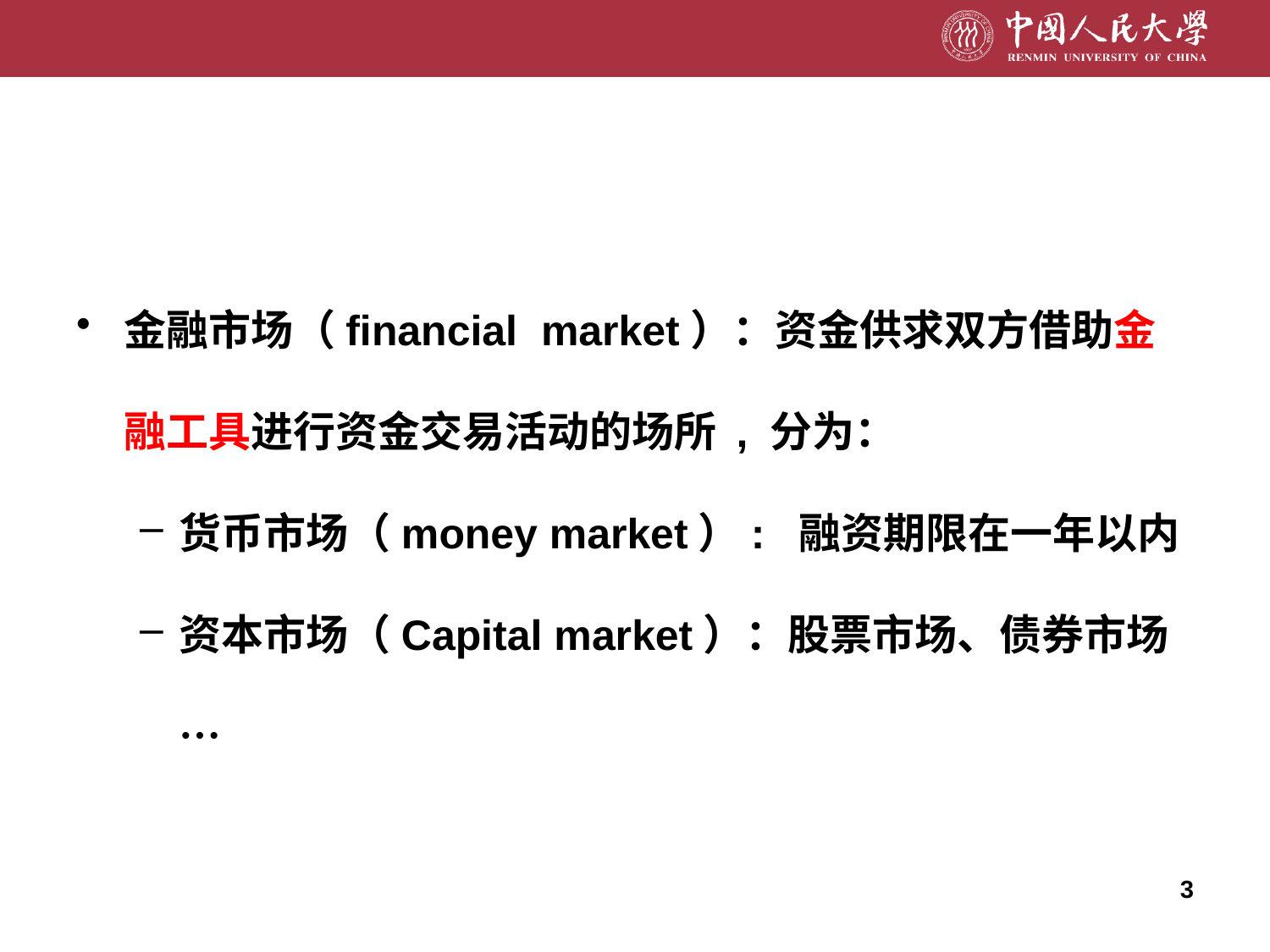

金融市场（financial  market）：资金供求双方借助金融工具进行资金交易活动的场所 , 分为：
货币市场（money market）:  融资期限在一年以内
资本市场（Capital market）：股票市场、债券市场…

3